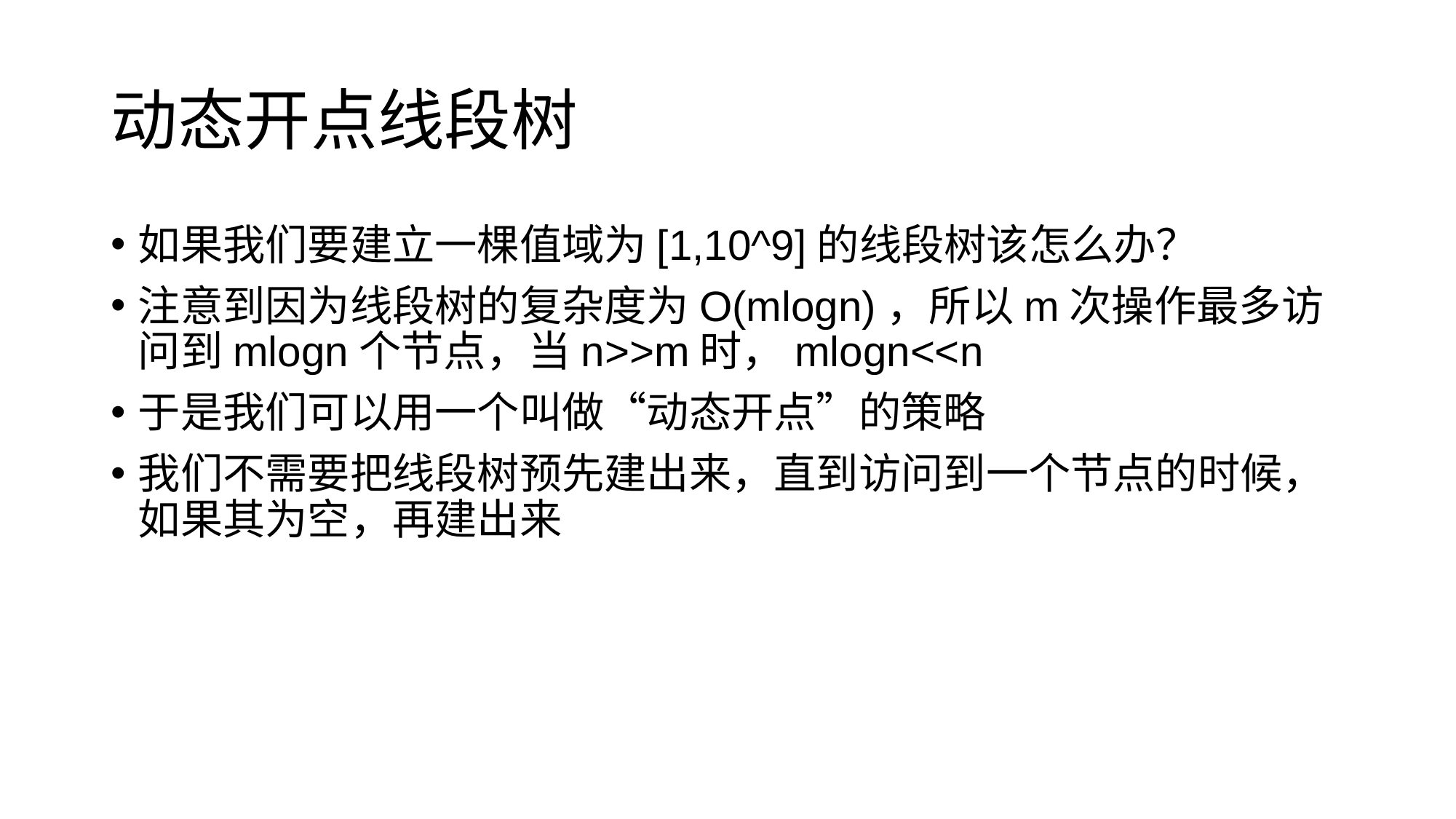

# 动态开点线段树
如果我们要建立一棵值域为[1,10^9]的线段树该怎么办？
注意到因为线段树的复杂度为O(mlogn)，所以m次操作最多访问到mlogn个节点，当n>>m时，mlogn<<n
于是我们可以用一个叫做“动态开点”的策略
我们不需要把线段树预先建出来，直到访问到一个节点的时候，如果其为空，再建出来